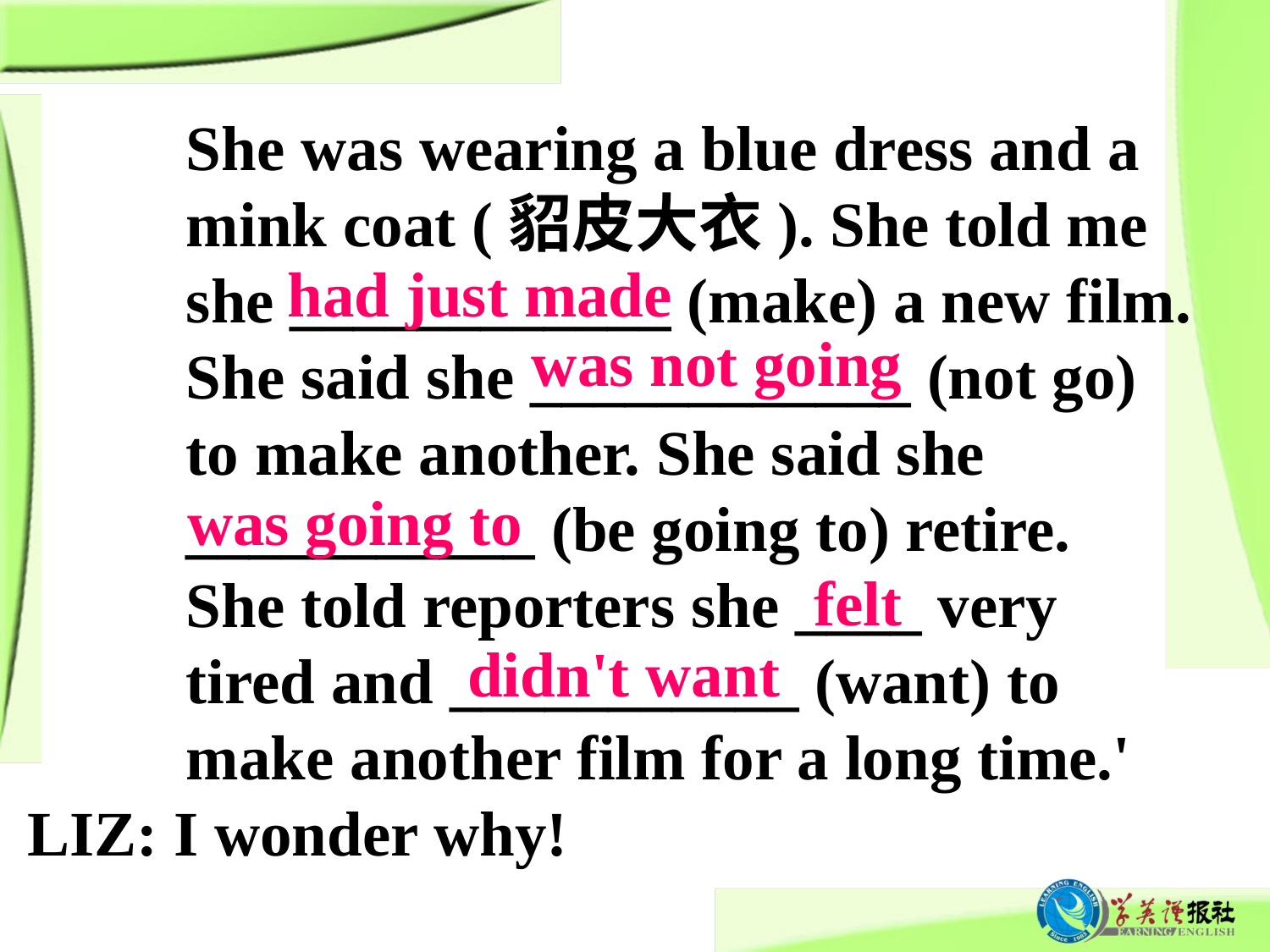

She was wearing a blue dress and a
          mink coat (貂皮大衣). She told me
          she ____________ (make) a new film.
          She said she ____________ (not go)
          to make another. She said she
          ___________ (be going to) retire.
          She told reporters she ____ very
          tired and ___________ (want) to
          make another film for a long time.'
LIZ: I wonder why!
had just made
was not going
was going to
felt
didn't want